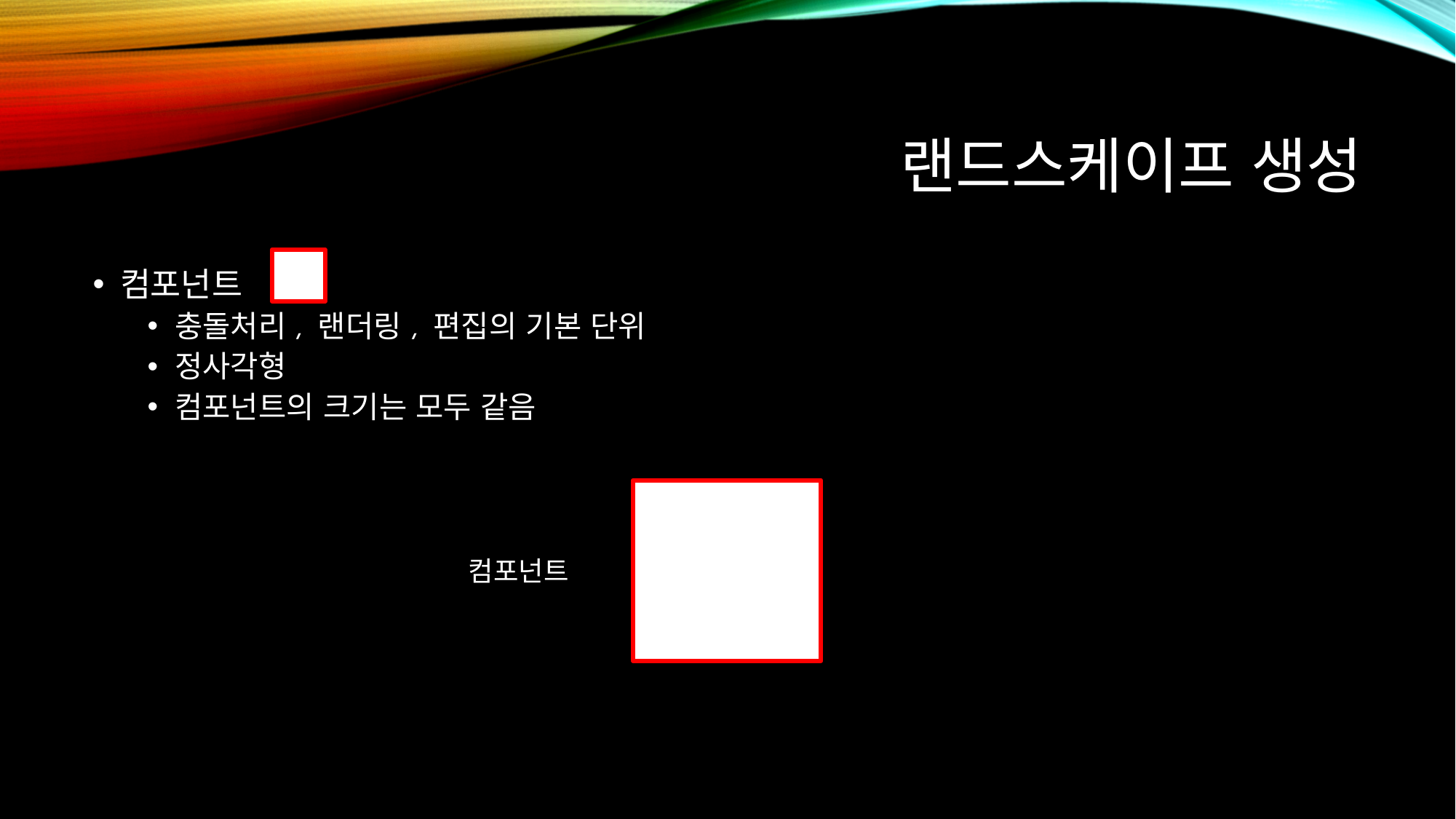

# 랜드스케이프 생성

컴포넌트
충돌처리, 랜더링, 편집의 기본 단위
정사각형
컴포넌트의 크기는 모두 같음

컴포넌트